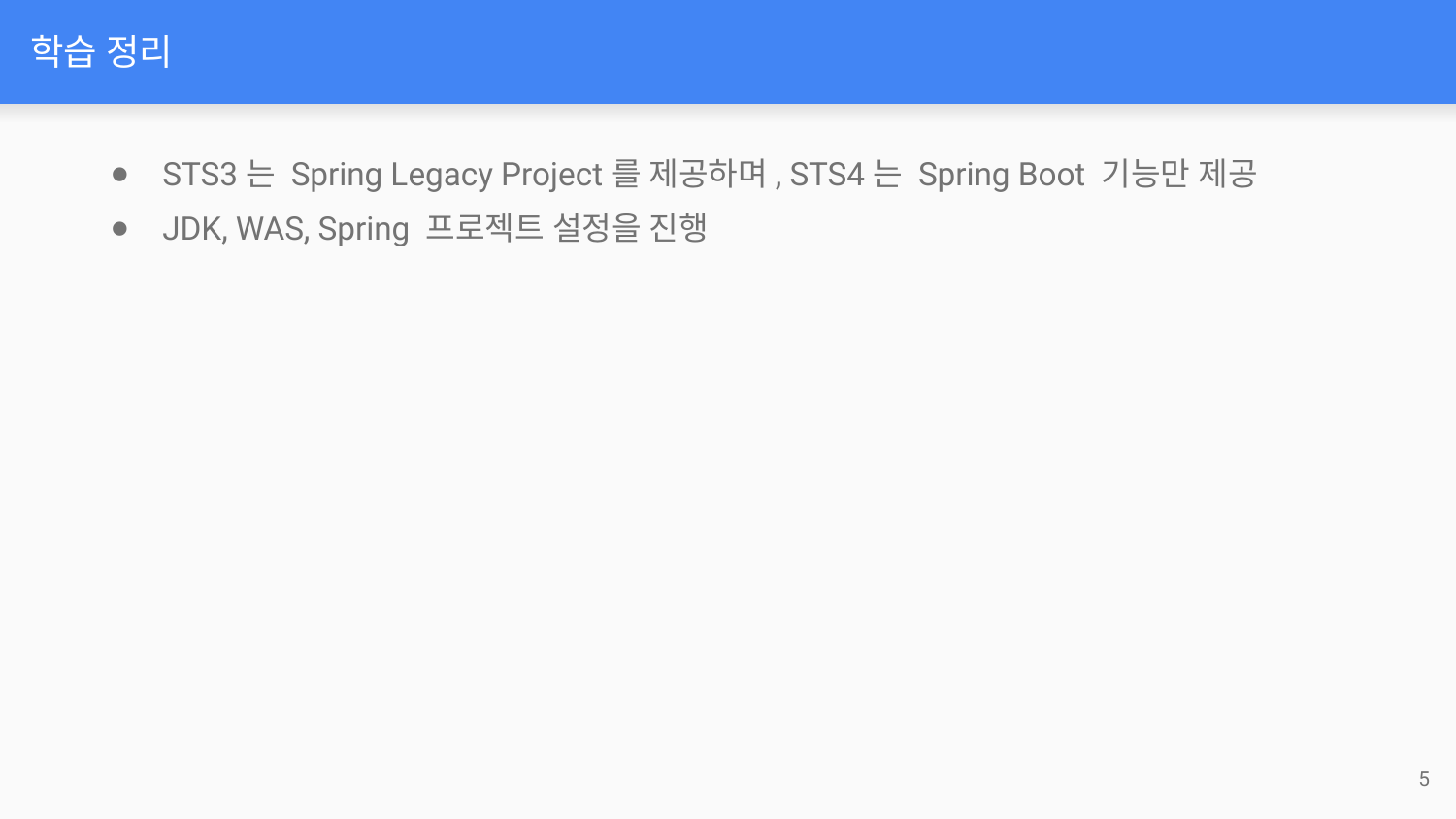

# 학습 정리
STS3는 Spring Legacy Project를 제공하며, STS4는 Spring Boot 기능만 제공
JDK, WAS, Spring 프로젝트 설정을 진행
5